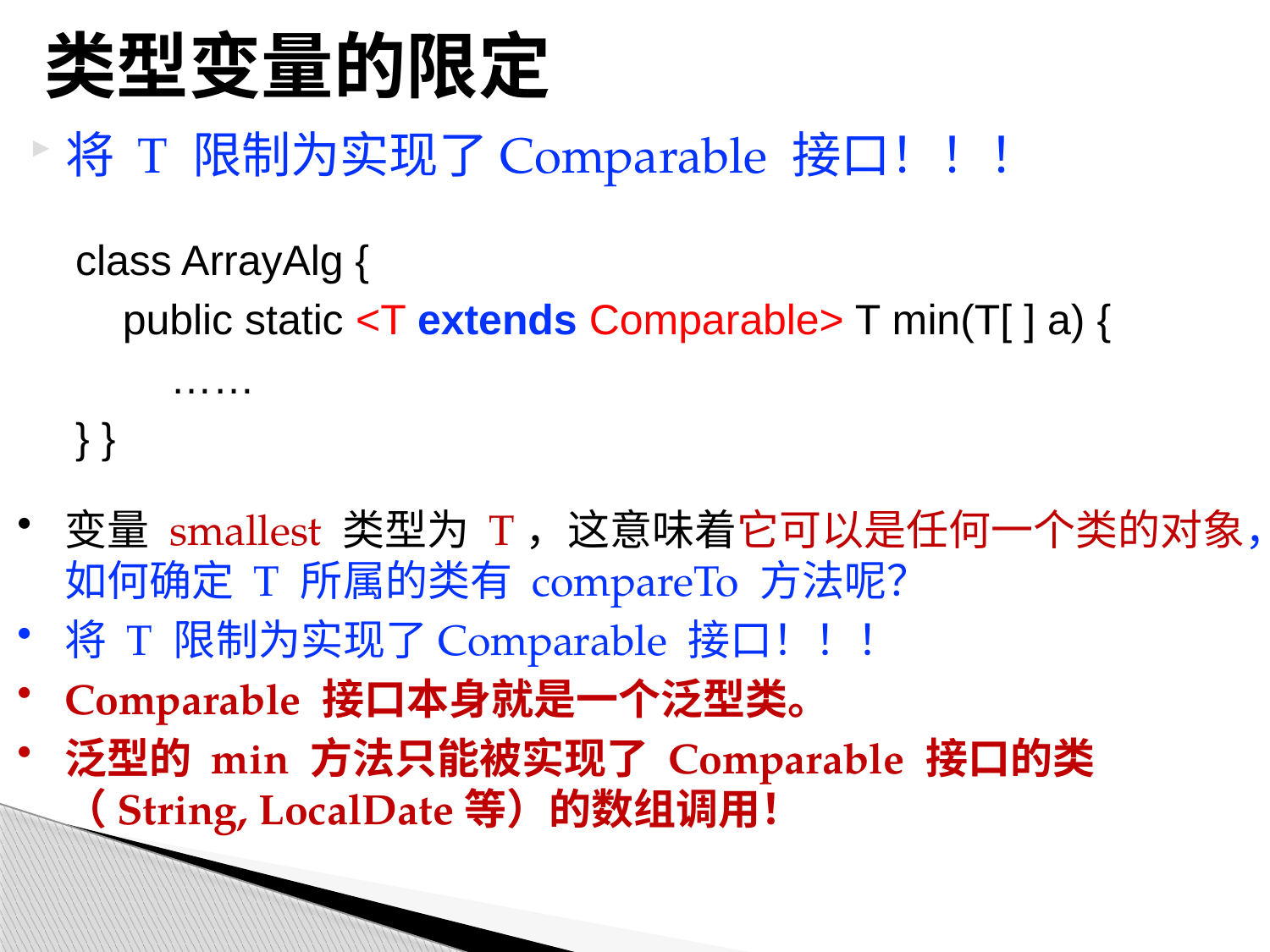

# 类型变量的限定
将 T 限制为实现了Comparable 接口！！！
class ArrayAlg {
    public static <T extends Comparable> T min(T[ ] a) {
        ……
} }
变量 smallest 类型为 T，这意味着它可以是任何一个类的对象，如何确定 T 所属的类有 compareTo 方法呢？
将 T 限制为实现了Comparable 接口！！！
Comparable 接口本身就是一个泛型类。
泛型的 min 方法只能被实现了 Comparable 接口的类（String, LocalDate等）的数组调用！